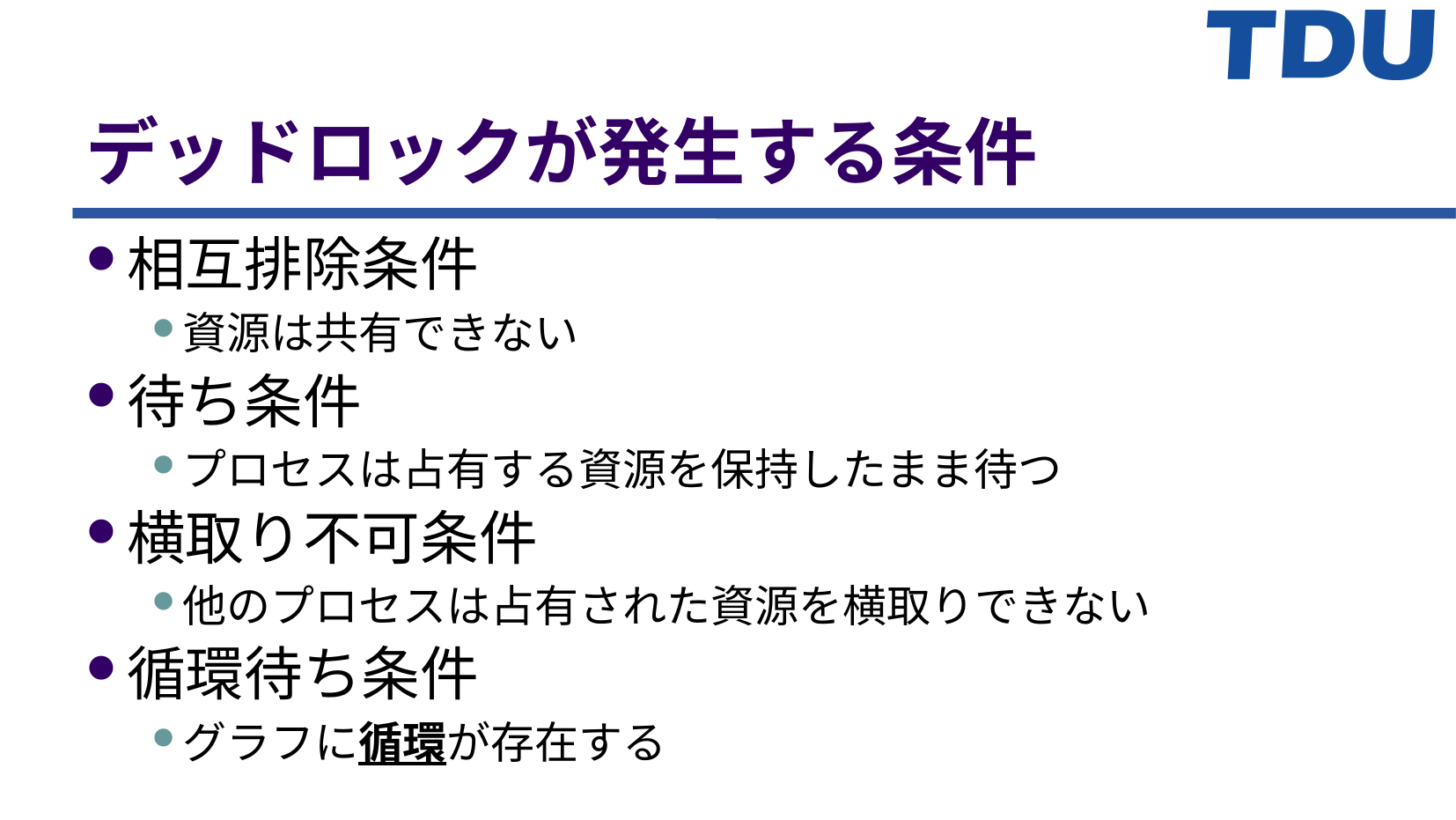

デッドロックが発生する条件
相互排除条件
資源は共有できない
待ち条件
プロセスは占有する資源を保持したまま待つ
横取り不可条件
他のプロセスは占有された資源を横取りできない
循環待ち条件
グラフに循環が存在する